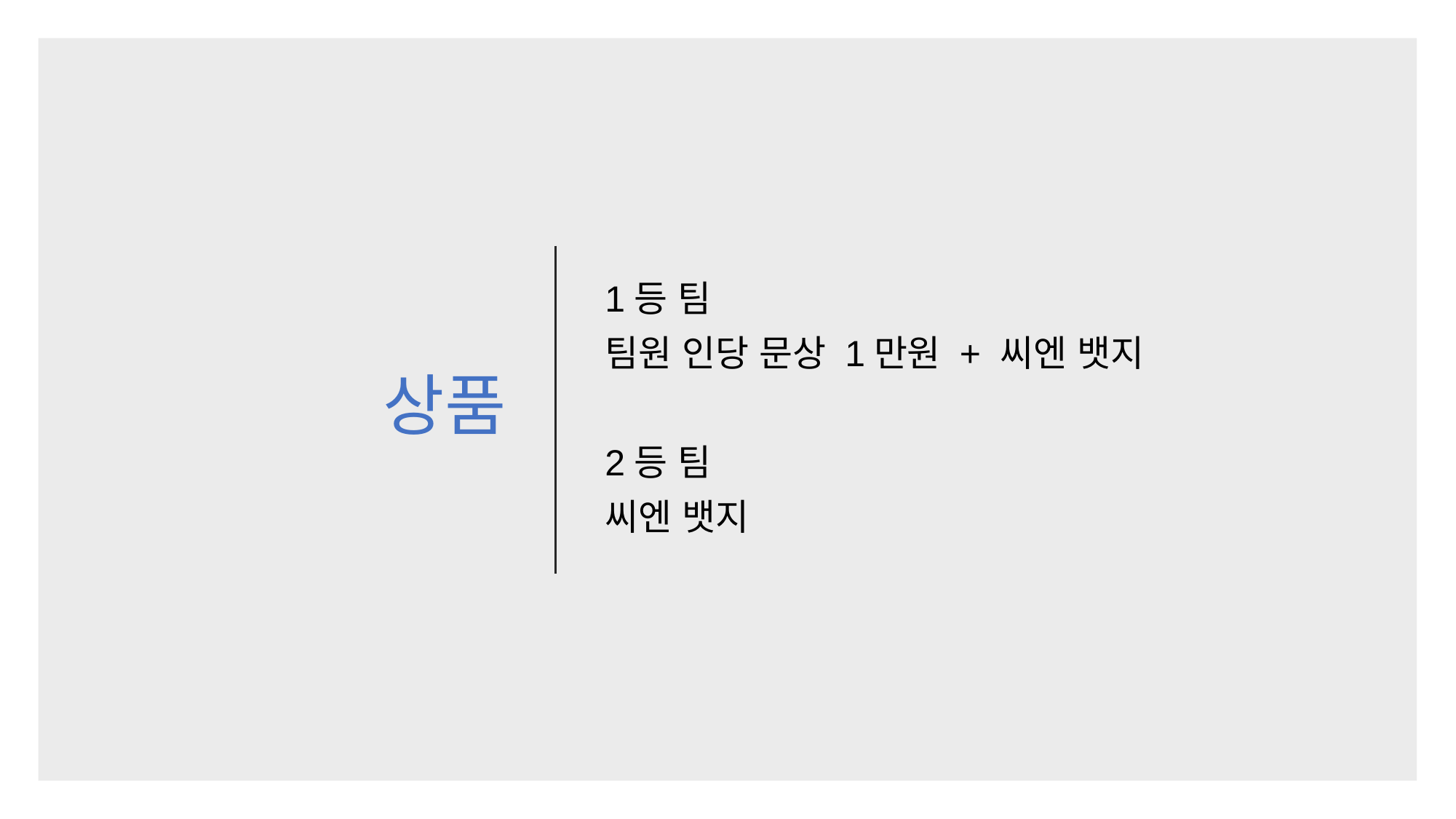

# 상품
1등 팀
팀원 인당 문상 1만원 + 씨엔 뱃지

2등 팀
씨엔 뱃지